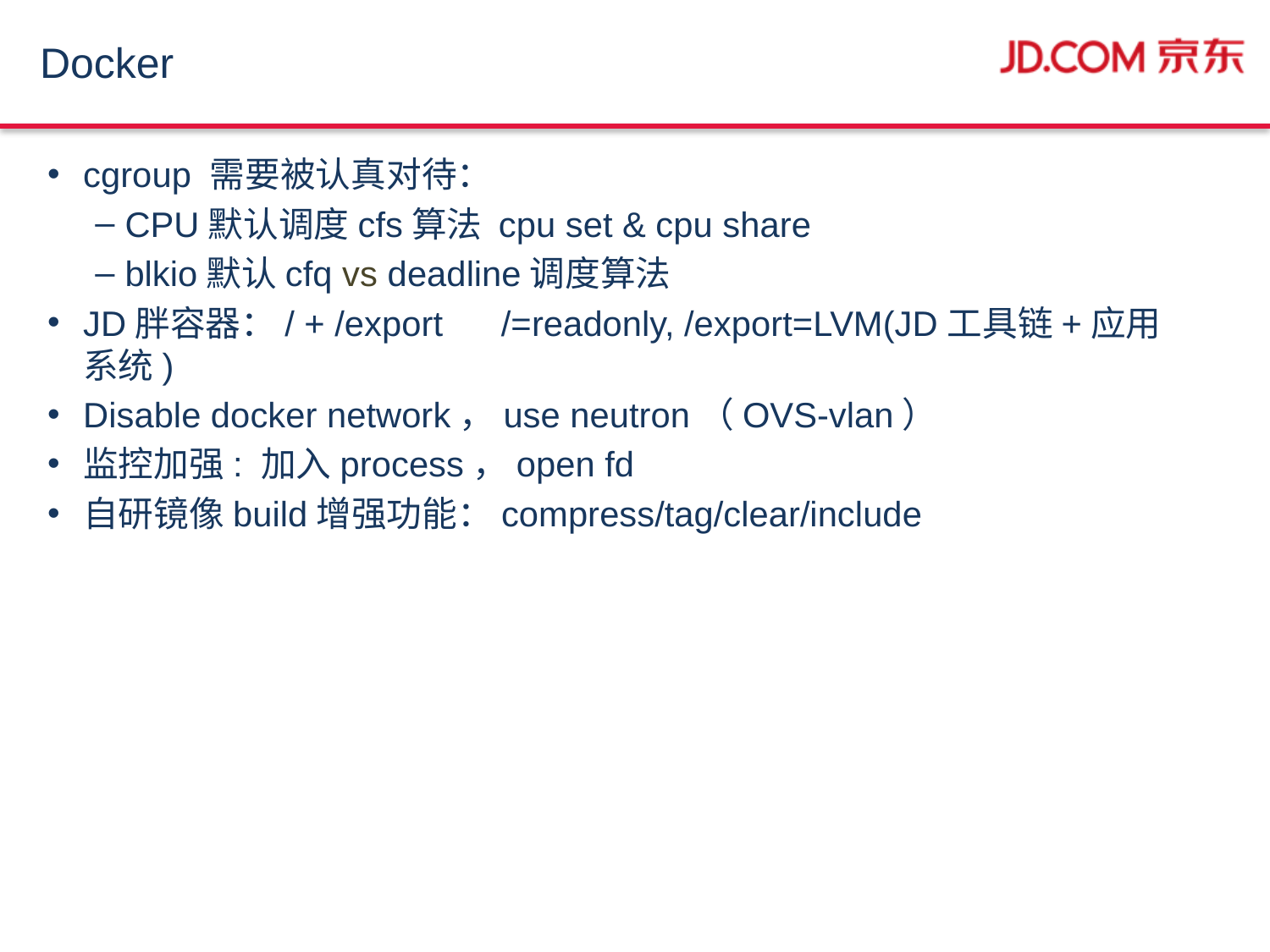

# Docker
cgroup 需要被认真对待：
CPU默认调度cfs算法 cpu set & cpu share
blkio默认cfq vs deadline调度算法
JD胖容器：/ + /export      /=readonly, /export=LVM(JD工具链+应用系统)
Disable docker network，use neutron（OVS-vlan）
监控加强: 加入process，open fd
自研镜像build增强功能：compress/tag/clear/include